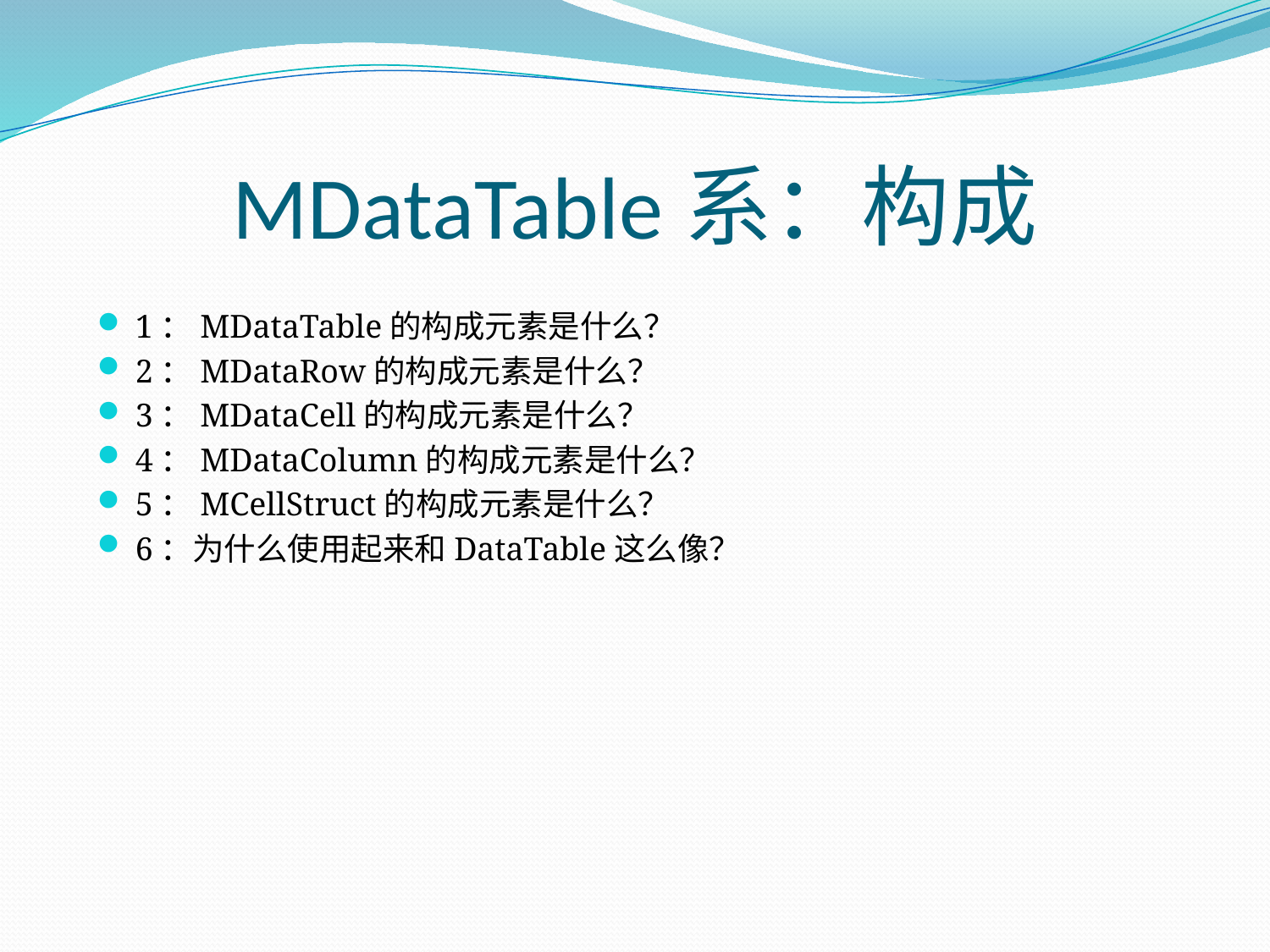

# MDataTable系：构成

1：MDataTable的构成元素是什么？
2：MDataRow的构成元素是什么？
3：MDataCell的构成元素是什么？
4：MDataColumn的构成元素是什么？
5：MCellStruct的构成元素是什么？
6：为什么使用起来和DataTable这么像？